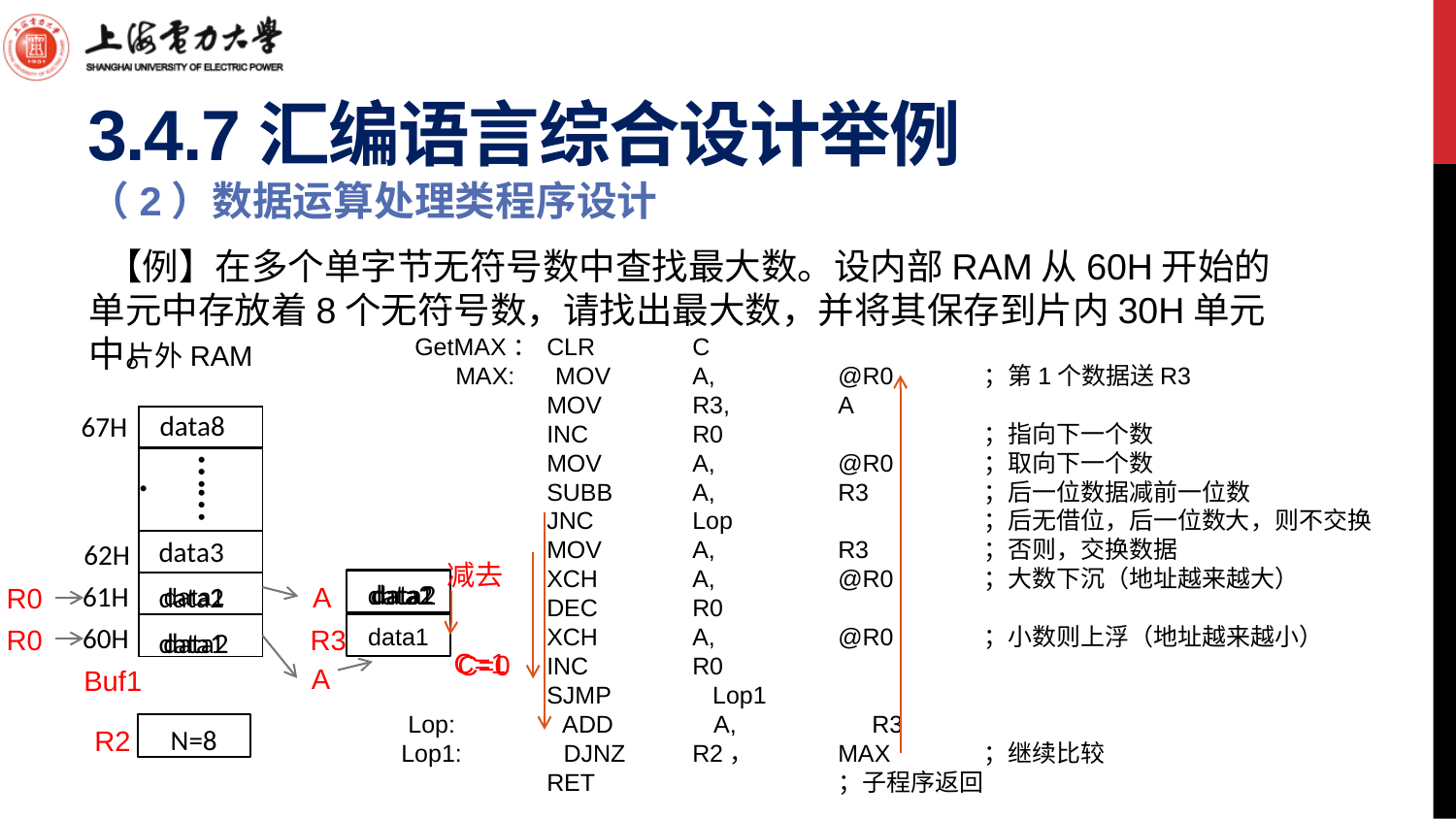

# 3.4.7汇编语言综合设计举例
（2）数据运算处理类程序设计
 【例】在多个单字节无符号数中查找最大数。设内部RAM从60H开始的单元中存放着8个无符号数，请找出最大数，并将其保存到片内30H单元中。

  GetMAX：	CLR	C
        MAX:      MOV	A,	@R0	；第1个数据送R3
	MOV	R3,	A
	INC	R0		；指向下一个数
	MOV	A,	@R0	；取向下一个数
	SUBB	A,	R3	；后一位数据减前一位数
	JNC	Lop		；后无借位，后一位数大，则不交换
	MOV	A,	R3	；否则，交换数据
	XCH	A,	@R0	；大数下沉（地址越来越大）
	DEC	R0
	XCH	A,	@R0	；小数则上浮（地址越来越小）
	INC	R0
	SJMP               Lop1
 Lop:                ADD               A,                    R3
Lop1:               DJNZ	R2，	MAX	；继续比较
	RET		；子程序返回
片外RAM
data8
67H

…….
data3
62H

减去
data2
data2

61H
A
data1

data2
R0
data1
60H
data1

R0
R3
data1
data2
C=1
C=0
A
Buf1
N=8
R2